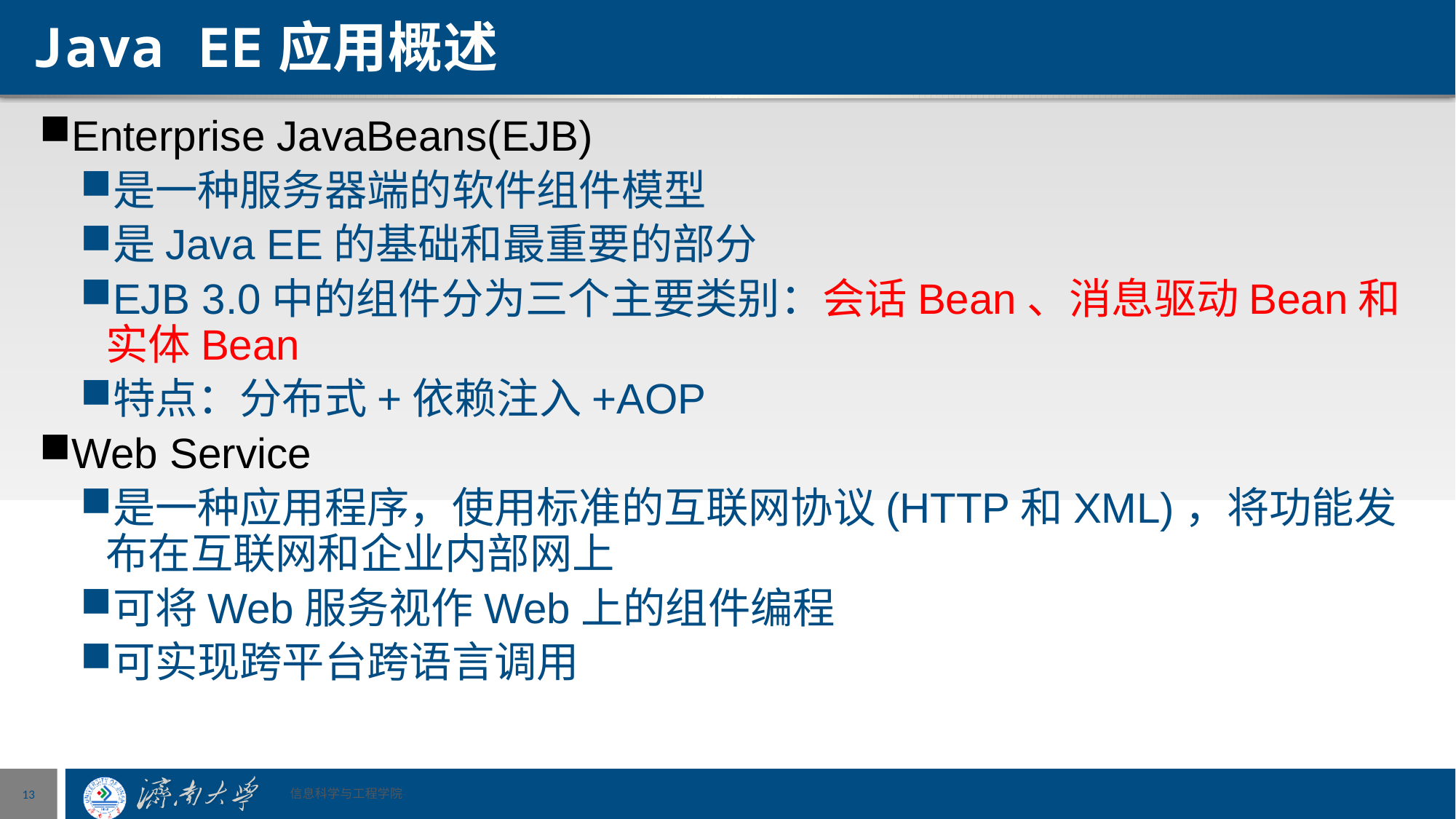

# Java EE应用概述
Enterprise JavaBeans(EJB)
是一种服务器端的软件组件模型
是Java EE的基础和最重要的部分
EJB 3.0中的组件分为三个主要类别：会话Bean、消息驱动Bean和实体Bean
特点：分布式+依赖注入+AOP
Web Service
是一种应用程序，使用标准的互联网协议(HTTP和XML)，将功能发布在互联网和企业内部网上
可将Web服务视作Web上的组件编程
可实现跨平台跨语言调用